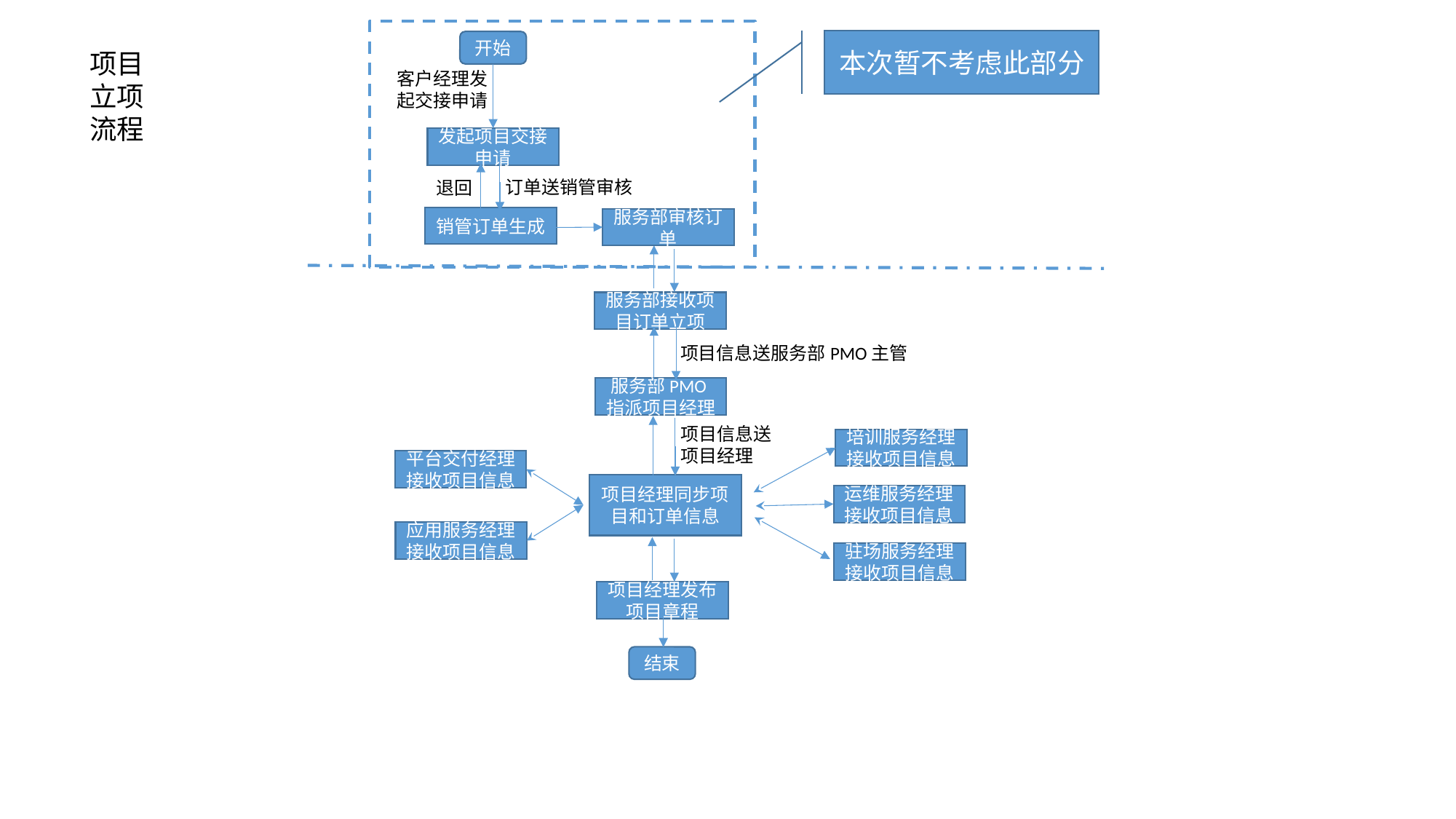

本次暂不考虑此部分
开始
项目立项流程
客户经理发起交接申请
发起项目交接申请
订单送销管审核
退回
销管订单生成
服务部审核订单
服务部接收项目订单立项
项目信息送服务部PMO主管
服务部PMO指派项目经理
项目信息送项目经理
培训服务经理接收项目信息
平台交付经理接收项目信息
项目经理同步项目和订单信息
运维服务经理接收项目信息
应用服务经理接收项目信息
驻场服务经理接收项目信息
项目经理发布项目章程
结束